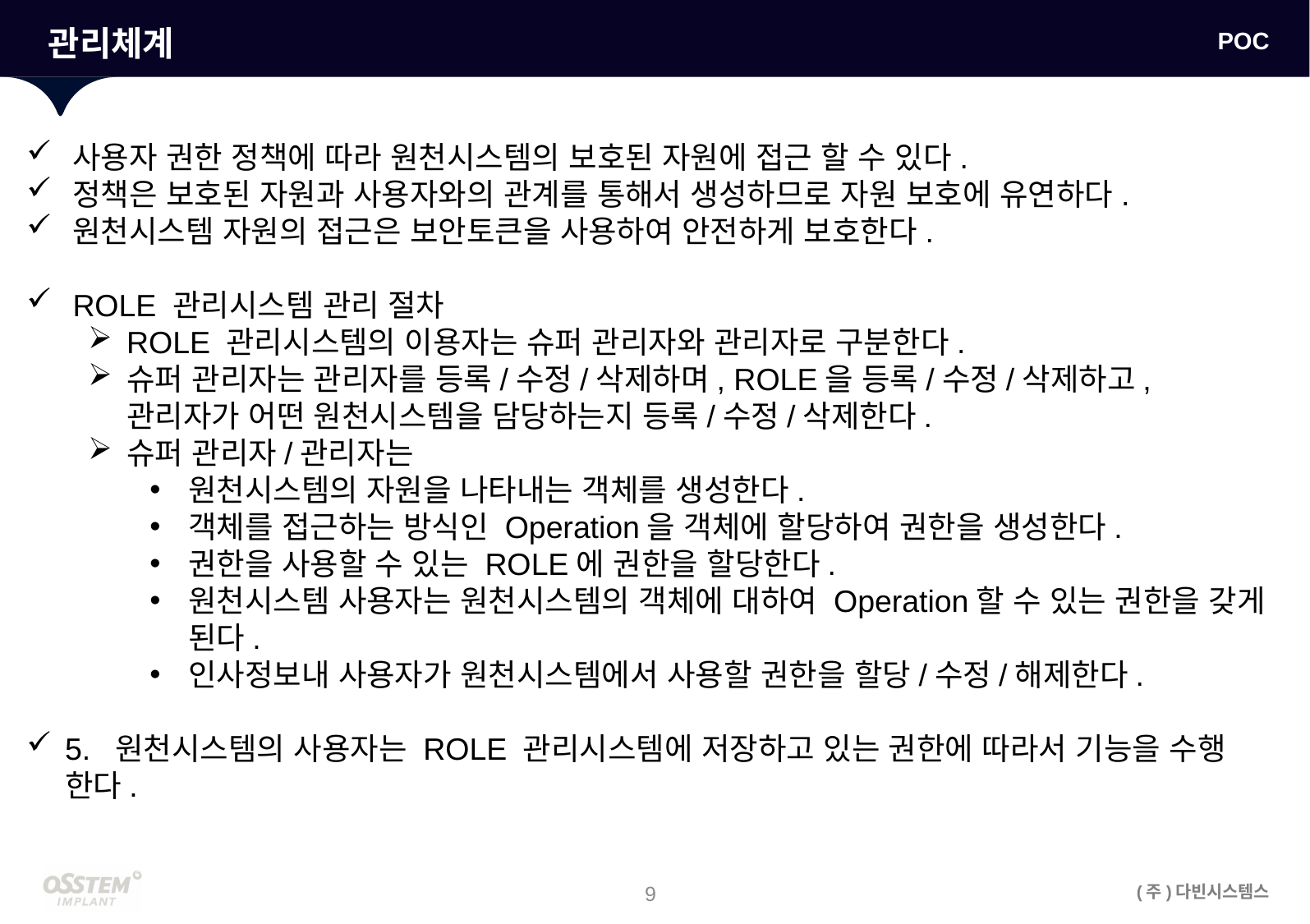

POC
# 관리체계
사용자 권한 정책에 따라 원천시스템의 보호된 자원에 접근 할 수 있다.
정책은 보호된 자원과 사용자와의 관계를 통해서 생성하므로 자원 보호에 유연하다.
원천시스템 자원의 접근은 보안토큰을 사용하여 안전하게 보호한다.

ROLE 관리시스템 관리 절차
ROLE 관리시스템의 이용자는 슈퍼 관리자와 관리자로 구분한다.
슈퍼 관리자는 관리자를 등록/수정/삭제하며, ROLE을 등록/수정/삭제하고, 관리자가 어떤 원천시스템을 담당하는지 등록/수정/삭제한다.
슈퍼 관리자/관리자는
원천시스템의 자원을 나타내는 객체를 생성한다.
객체를 접근하는 방식인 Operation을 객체에 할당하여 권한을 생성한다.
권한을 사용할 수 있는 ROLE에 권한을 할당한다.
원천시스템 사용자는 원천시스템의 객체에 대하여 Operation할 수 있는 권한을 갖게 된다.
인사정보내 사용자가 원천시스템에서 사용할 권한을 할당/수정/해제한다.

5.  원천시스템의 사용자는 ROLE 관리시스템에 저장하고 있는 권한에 따라서 기능을 수행 한다.